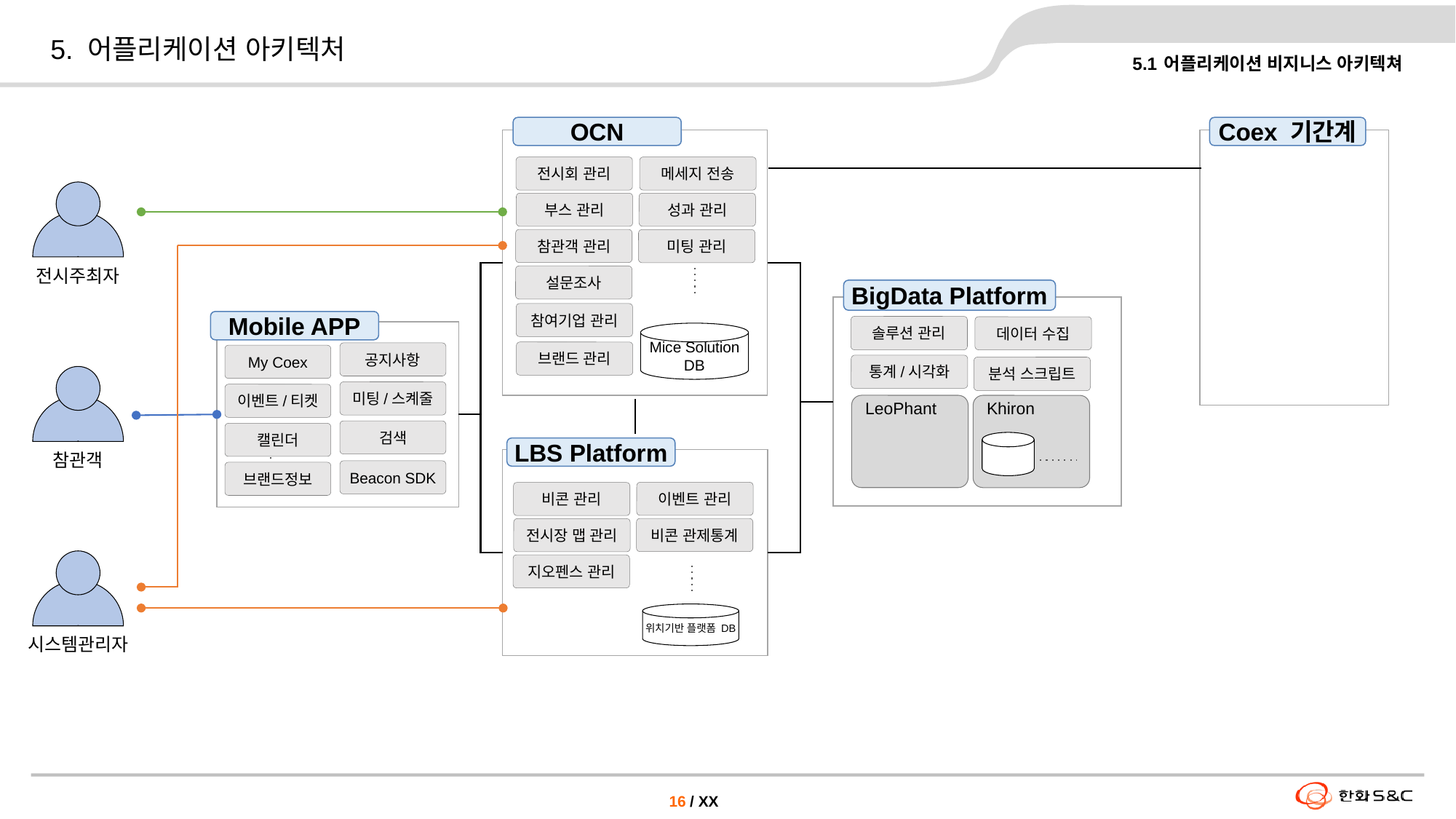

# 5. 어플리케이션 아키텍처
5.1 어플리케이션 비지니스 아키텍쳐
OCN

메세지 전송
전시회 관리
부스 관리
참관객 관리
참여기업 관리
성과 관리
미팅 관리
설문조사
브랜드 관리
Mice Solution DB
Coex 기간계

전시주최자
BigData Platform

Mobile APP

공지사항
My Coex
미팅/스켸줄
이벤트/티켓
검색
캘린더
Beacon SDK
브랜드정보
솔루션 관리
데이터 수집
통계/시각화
분석 스크립트

참관객
LeoPhant
Khiron

LBS Platform

이벤트 관리
비콘 관제통계
지오펜스 관리
비콘 관리
전시장 맵 관리
위치기반 플랫폼 DB

시스템관리자